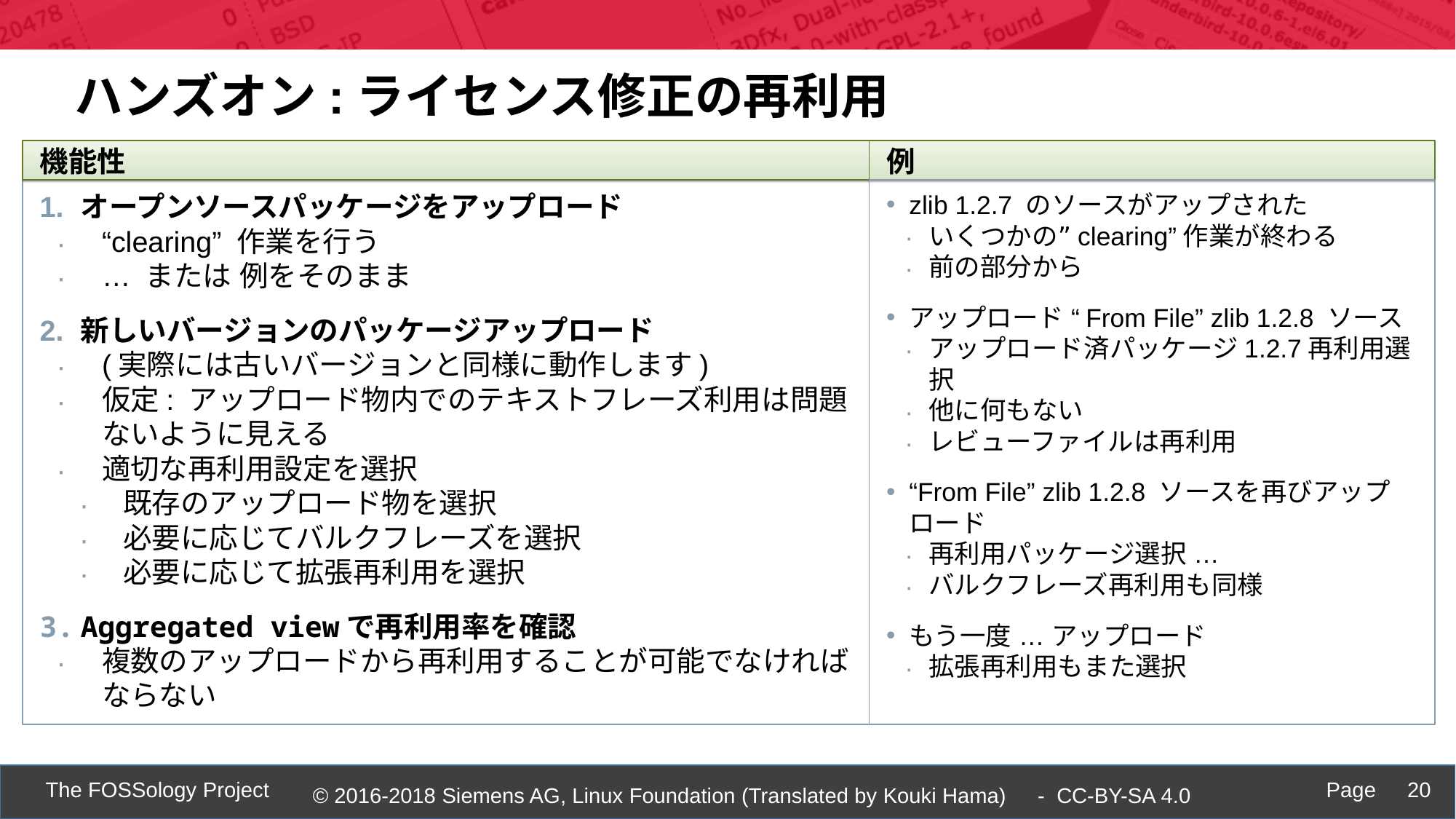

ハンズオン:ライセンス修正の再利用
機能性
例
オープンソースパッケージをアップロード
“clearing” 作業を行う
… または 例をそのまま
新しいバージョンのパッケージアップロード
(実際には古いバージョンと同様に動作します)
仮定: アップロード物内でのテキストフレーズ利用は問題ないように見える
適切な再利用設定を選択
既存のアップロード物を選択
必要に応じてバルクフレーズを選択
必要に応じて拡張再利用を選択
Aggregated viewで再利用率を確認
複数のアップロードから再利用することが可能でなければならない
zlib 1.2.7 のソースがアップされた
いくつかの”clearing”作業が終わる
前の部分から
アップロード “From File” zlib 1.2.8 ソース
アップロード済パッケージ1.2.7再利用選択
他に何もない
レビューファイルは再利用
“From File” zlib 1.2.8 ソースを再びアップロード
再利用パッケージ選択 …
バルクフレーズ再利用も同様
もう一度 … アップロード
拡張再利用もまた選択